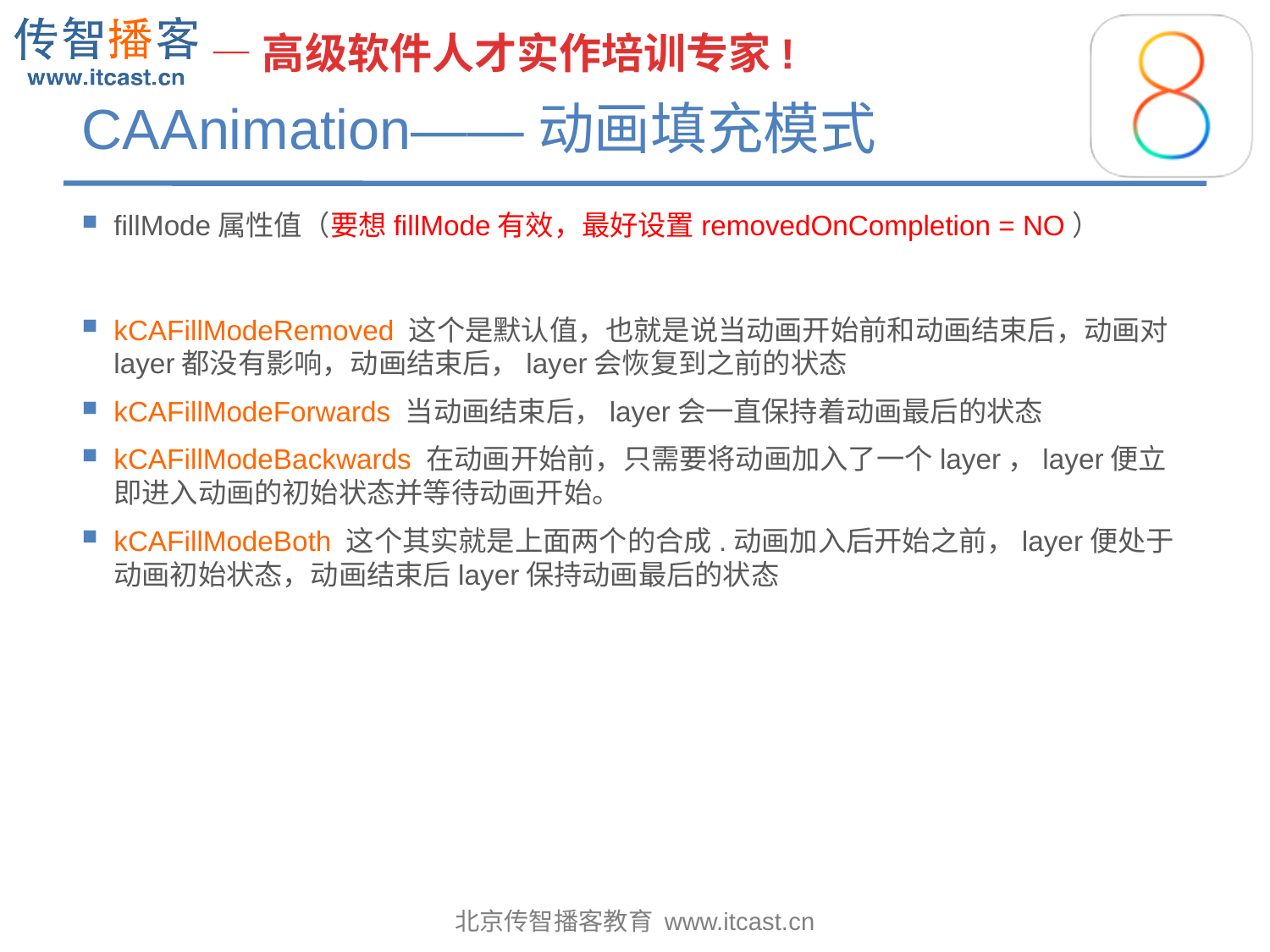

# CAAnimation——动画填充模式
fillMode属性值（要想fillMode有效，最好设置removedOnCompletion = NO）

kCAFillModeRemoved 这个是默认值，也就是说当动画开始前和动画结束后，动画对layer都没有影响，动画结束后，layer会恢复到之前的状态
kCAFillModeForwards 当动画结束后，layer会一直保持着动画最后的状态
kCAFillModeBackwards 在动画开始前，只需要将动画加入了一个layer，layer便立即进入动画的初始状态并等待动画开始。
kCAFillModeBoth 这个其实就是上面两个的合成.动画加入后开始之前，layer便处于动画初始状态，动画结束后layer保持动画最后的状态